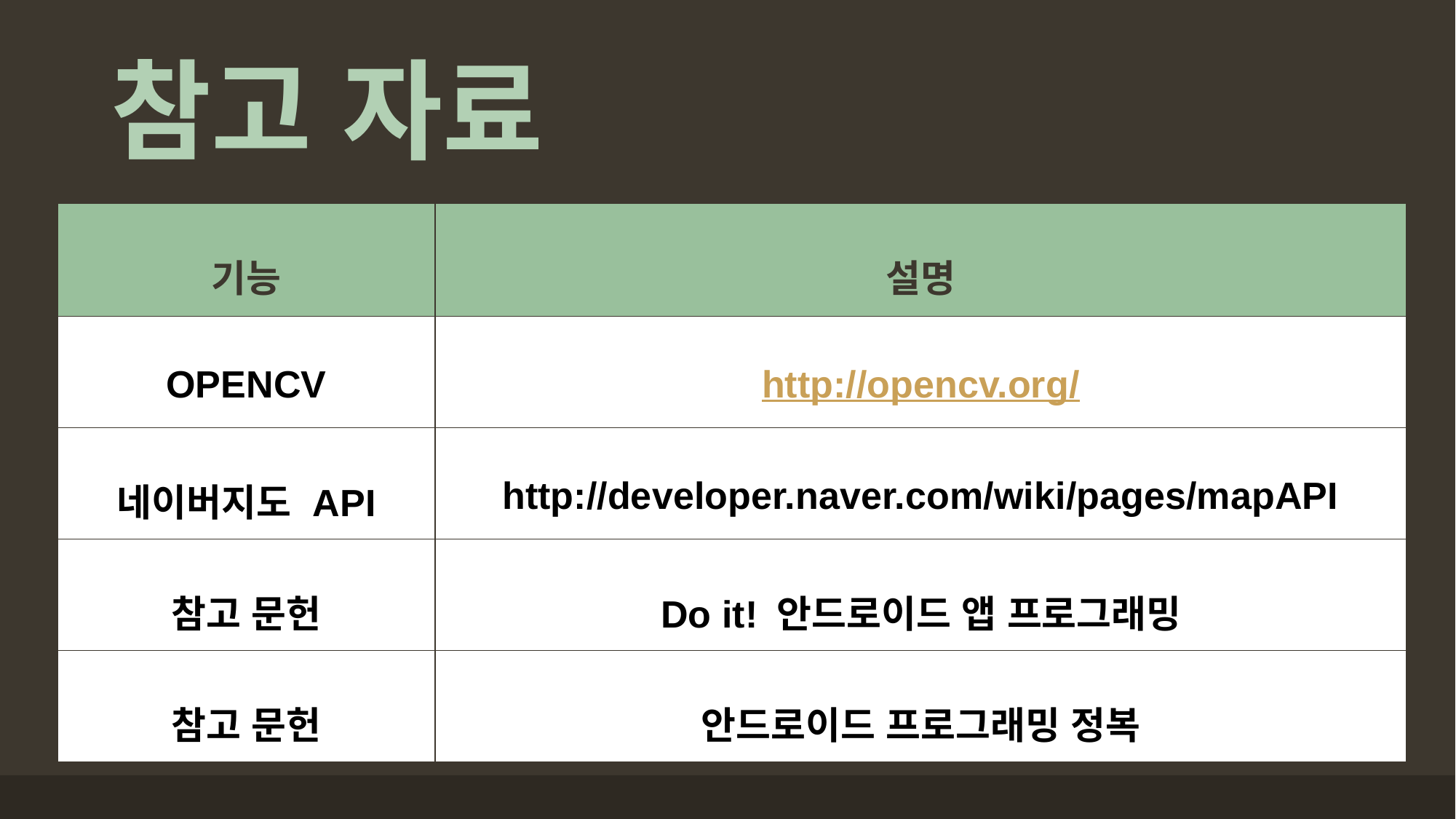

# 참고 자료
| 기능 | 설명 |
| --- | --- |
| OPENCV | http://opencv.org/ |
| 네이버지도 API | http://developer.naver.com/wiki/pages/mapAPI |
| 참고 문헌 | Do it! 안드로이드 앱 프로그래밍 |
| 참고 문헌 | 안드로이드 프로그래밍 정복 |